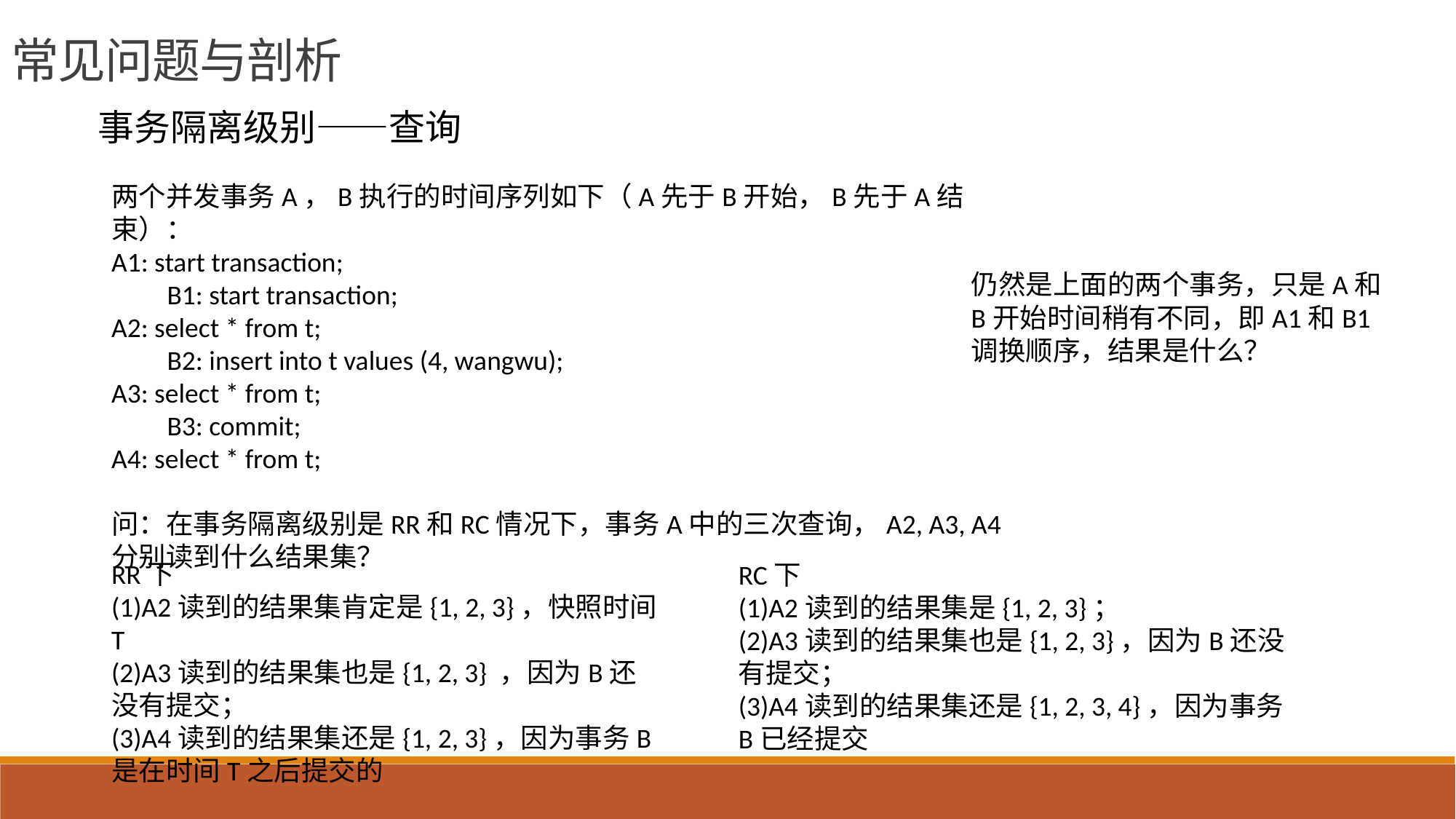

常见问题与剖析
事务隔离级别——查询
两个并发事务A，B执行的时间序列如下（A先于B开始，B先于A结束）：
A1: start transaction;
         B1: start transaction;
A2: select * from t;
         B2: insert into t values (4, wangwu);
A3: select * from t;
         B3: commit;
A4: select * from t;

问：在事务隔离级别是RR和RC情况下，事务A中的三次查询，A2, A3, A4分别读到什么结果集？

仍然是上面的两个事务，只是A和B开始时间稍有不同，即A1和B1调换顺序，结果是什么？

RR下
(1)A2读到的结果集肯定是{1, 2, 3}，快照时间T
(2)A3读到的结果集也是{1, 2, 3} ，因为B还没有提交；
(3)A4读到的结果集还是{1, 2, 3}，因为事务B是在时间T之后提交的

RC下
(1)A2读到的结果集是{1, 2, 3}；
(2)A3读到的结果集也是{1, 2, 3}，因为B还没有提交；
(3)A4读到的结果集还是{1, 2, 3, 4}，因为事务B已经提交